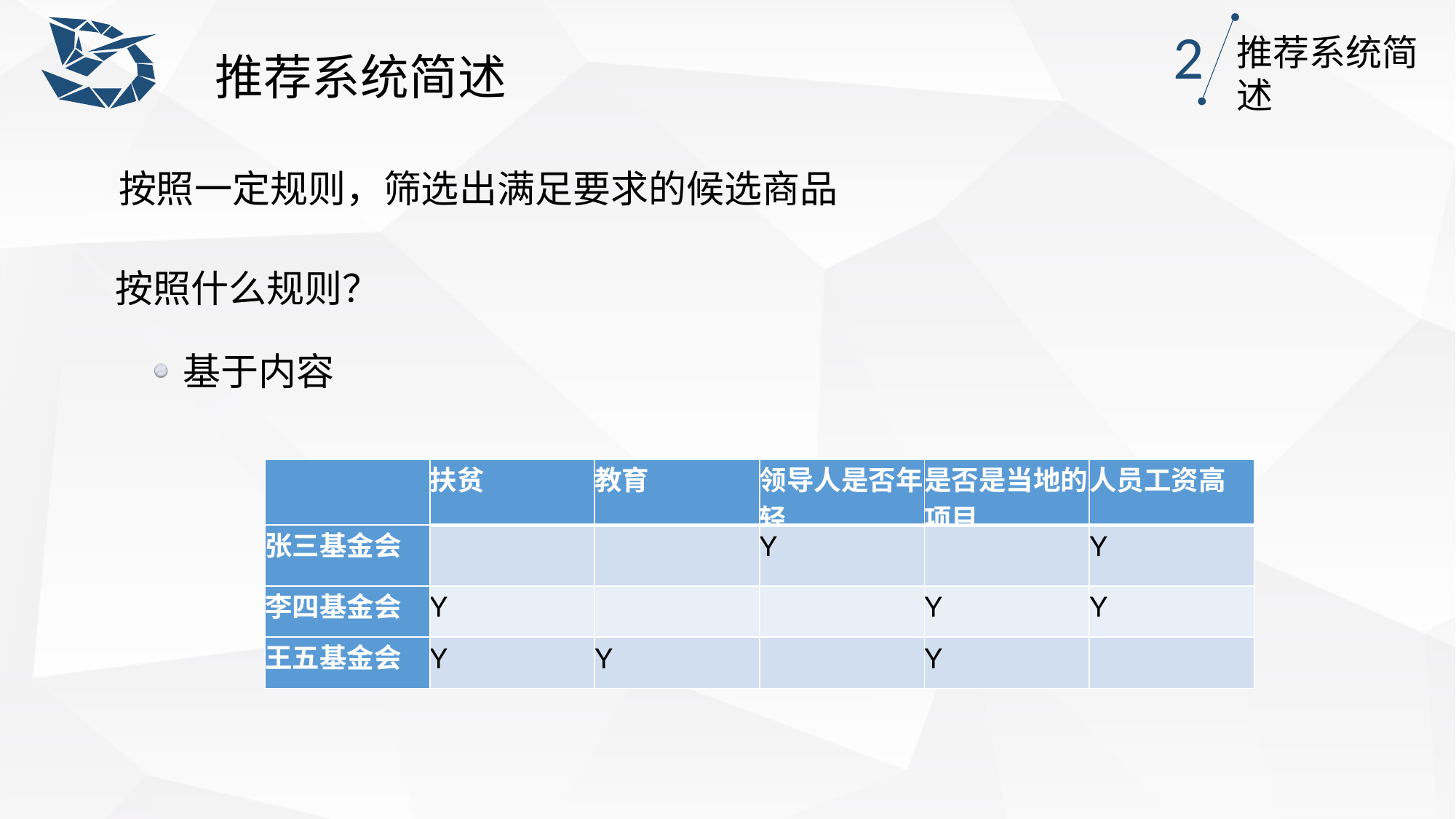

2

推荐系统简述
推荐系统简述
按照一定规则，筛选出满足要求的候选商品
按照什么规则？
基于内容
|  | 扶贫 | 教育 | 领导人是否年轻 | 是否是当地的项目 | 人员工资高 |
| --- | --- | --- | --- | --- | --- |
| 张三基金会 |  |  | Y |  | Y |
| 李四基金会 | Y |  |  | Y | Y |
| 王五基金会 | Y | Y |  | Y |  |